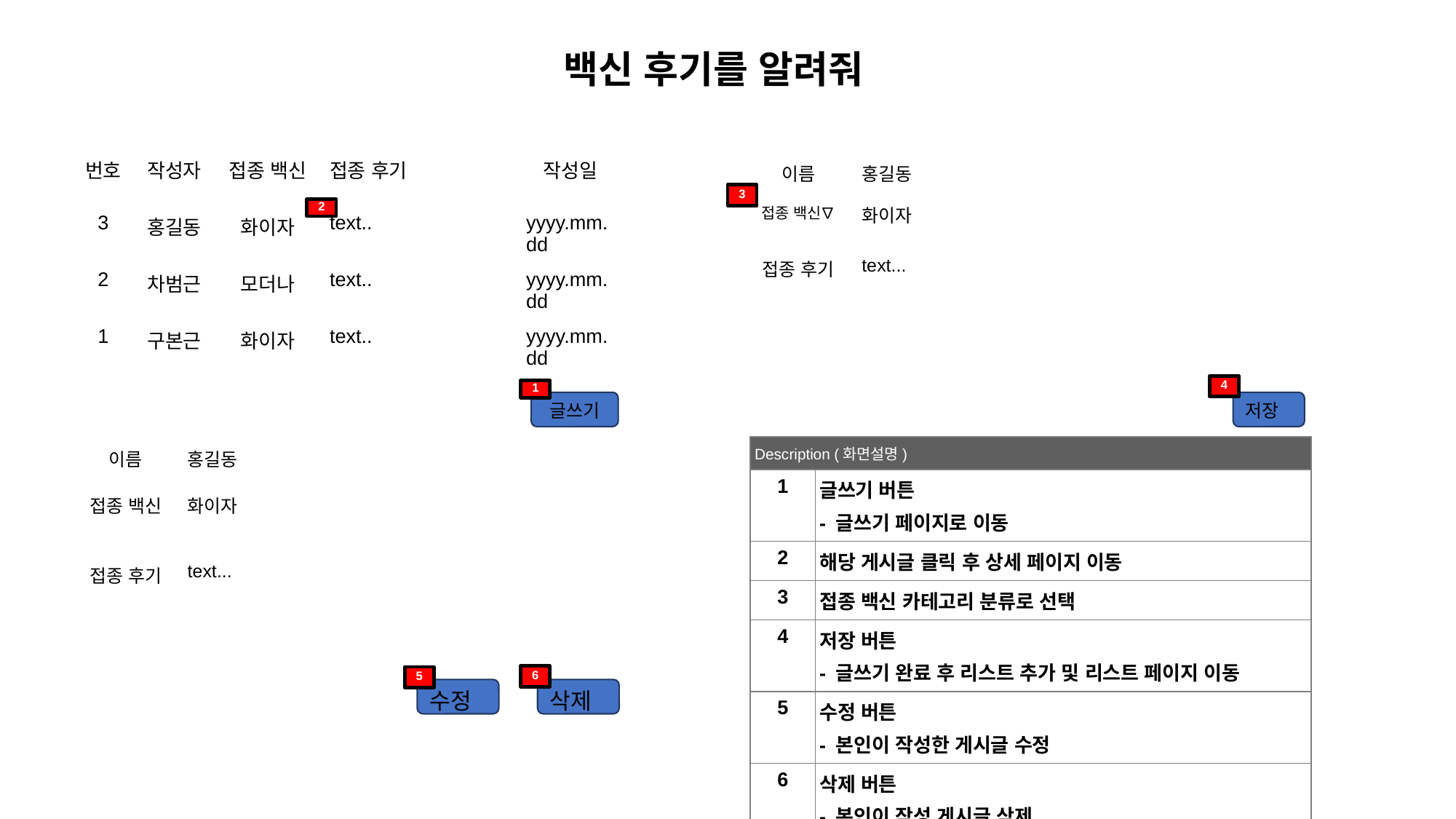

백신 후기를 알려줘
| 번호 | 작성자 | 접종 백신 | 접종 후기 | 작성일 |
| --- | --- | --- | --- | --- |
| 3 | 홍길동 | 화이자 | text.. | yyyy.mm.dd |
| 2 | 차범근 | 모더나 | text.. | yyyy.mm.dd |
| 1 | 구본근 | 화이자 | text.. | yyyy.mm.dd |
| 이름 | 홍길동 |
| --- | --- |
| 접종 백신∇ | 화이자 |
| 접종 후기 | text... |
3
2
4
1
글쓰기
저장
| Description (화면설명) | 취소 버튼 - 로그인 페이지로 이동 |
| --- | --- |
| 1 | 글쓰기 버튼 - 글쓰기 페이지로 이동 |
| 2 | 해당 게시글 클릭 후 상세 페이지 이동 |
| 3 | 접종 백신 카테고리 분류로 선택 |
| 4 | 저장 버튼 - 글쓰기 완료 후 리스트 추가 및 리스트 페이지 이동 |
| 5 | 수정 버튼 - 본인이 작성한 게시글 수정 |
| 6 | 삭제 버튼 - 본인이 작성 게시글 삭제 |
| 이름 | 홍길동 |
| --- | --- |
| 접종 백신 | 화이자 |
| 접종 후기 | text... |
6
5
수정
삭제